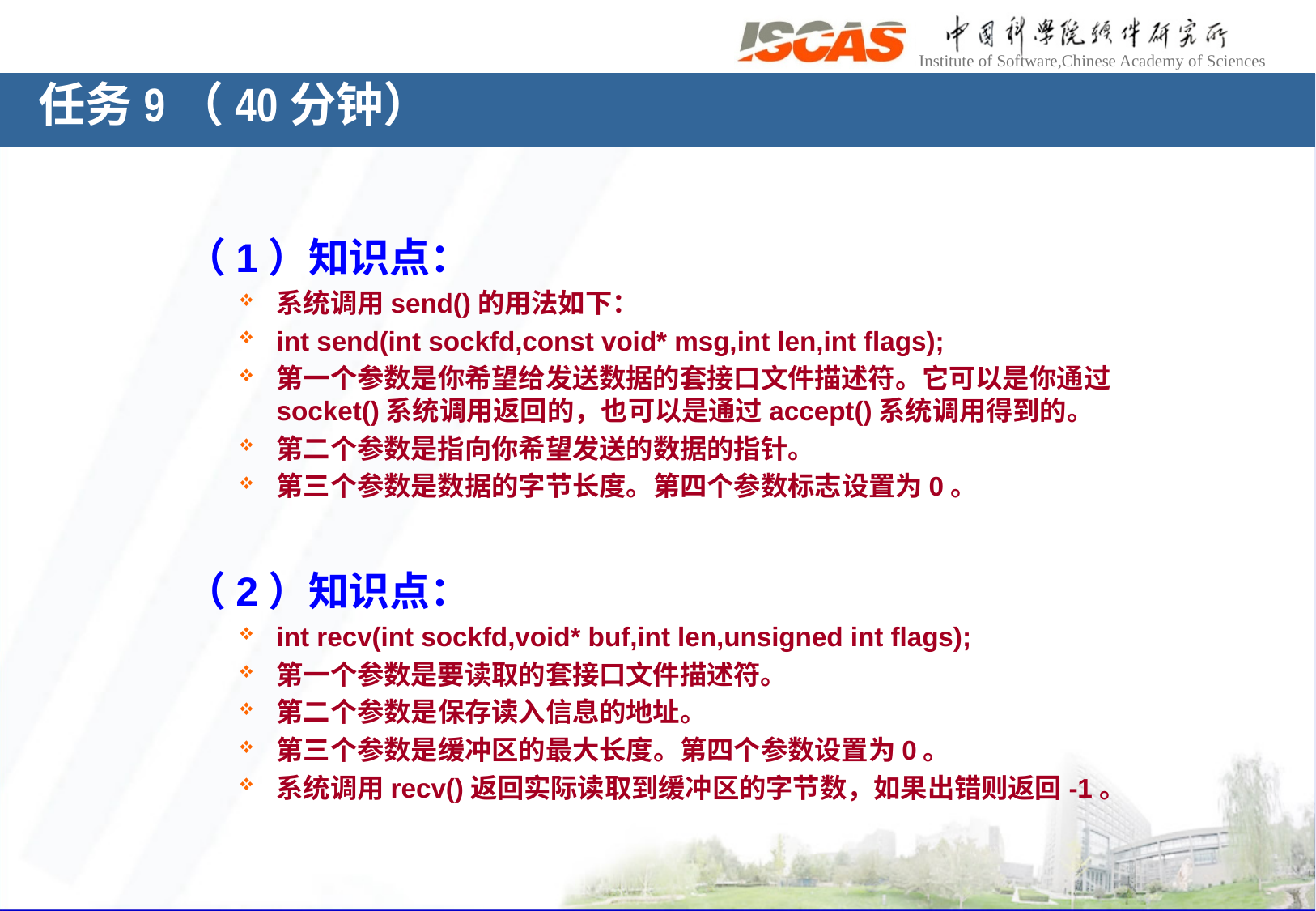

# 任务9（40分钟）
（1）知识点：
系统调用send()的用法如下：
int send(int sockfd,const void* msg,int len,int flags);
第一个参数是你希望给发送数据的套接口文件描述符。它可以是你通过socket()系统调用返回的，也可以是通过accept()系统调用得到的。
第二个参数是指向你希望发送的数据的指针。
第三个参数是数据的字节长度。第四个参数标志设置为0。

（2）知识点：
int recv(int sockfd,void* buf,int len,unsigned int flags);
第一个参数是要读取的套接口文件描述符。
第二个参数是保存读入信息的地址。
第三个参数是缓冲区的最大长度。第四个参数设置为0。
系统调用recv()返回实际读取到缓冲区的字节数，如果出错则返回-1。